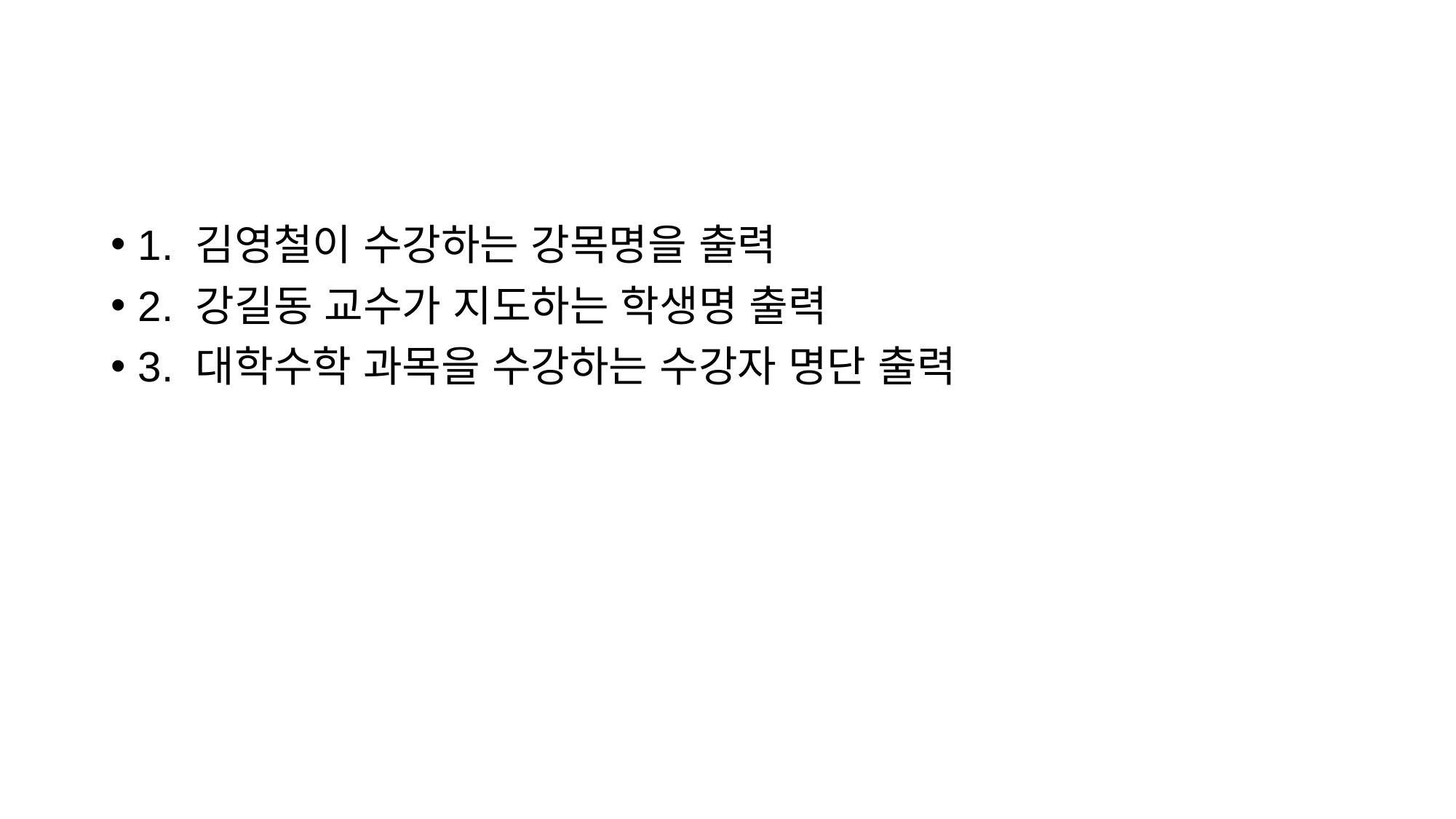

#
1. 김영철이 수강하는 강목명을 출력
2. 강길동 교수가 지도하는 학생명 출력
3. 대학수학 과목을 수강하는 수강자 명단 출력